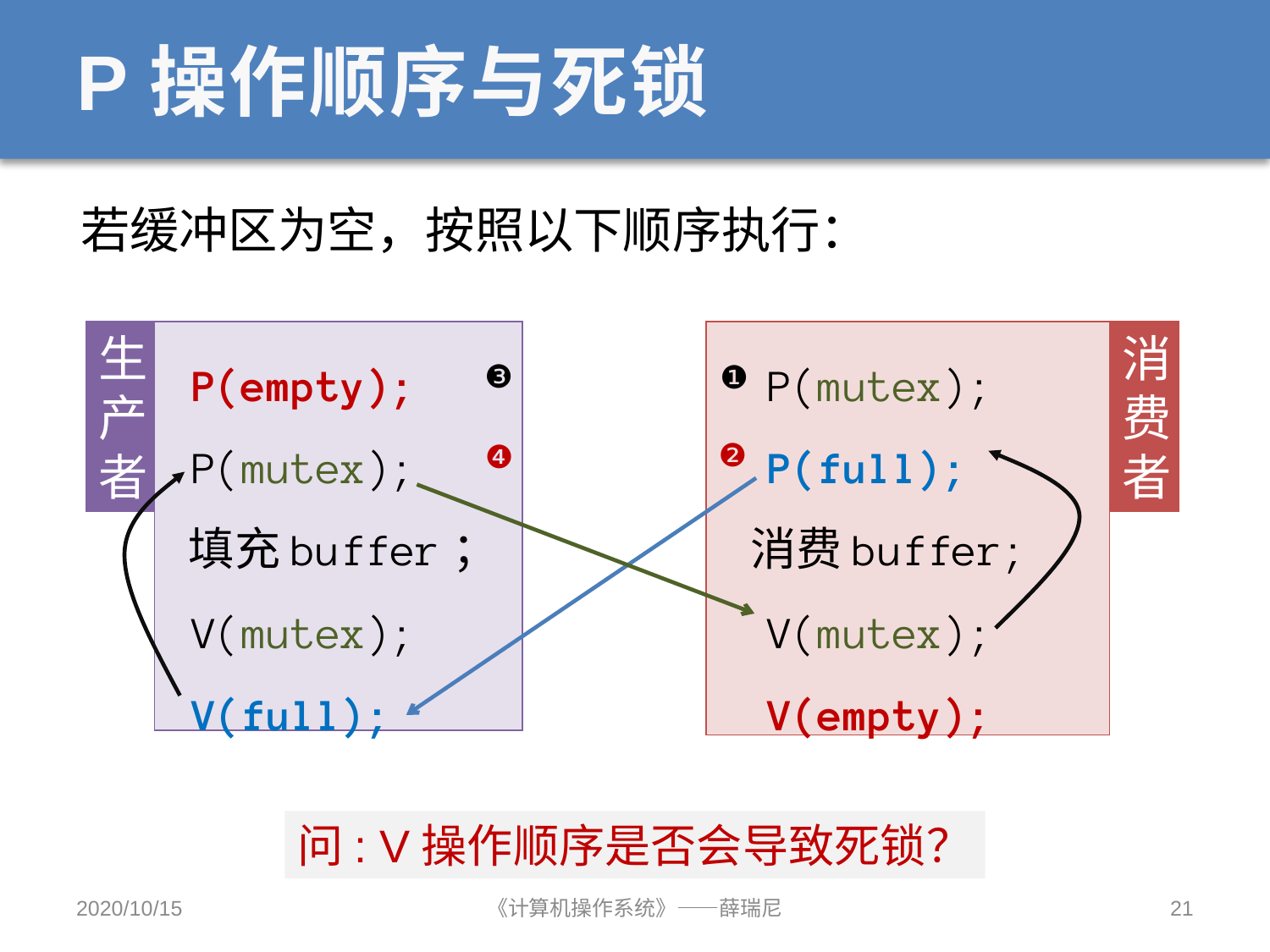

# P操作顺序与死锁
若缓冲区为空，按照以下顺序执行：
生产者
 P(empty);
 P(mutex);
 填充buffer；
 V(mutex);
 V(full);
  P(mutex);
  P(full);
  消费buffer;
  V(mutex);
  V(empty);
消费者
❸
❶
❷
❹

问: V操作顺序是否会导致死锁？
2020/10/15
《计算机操作系统》——薛瑞尼
21